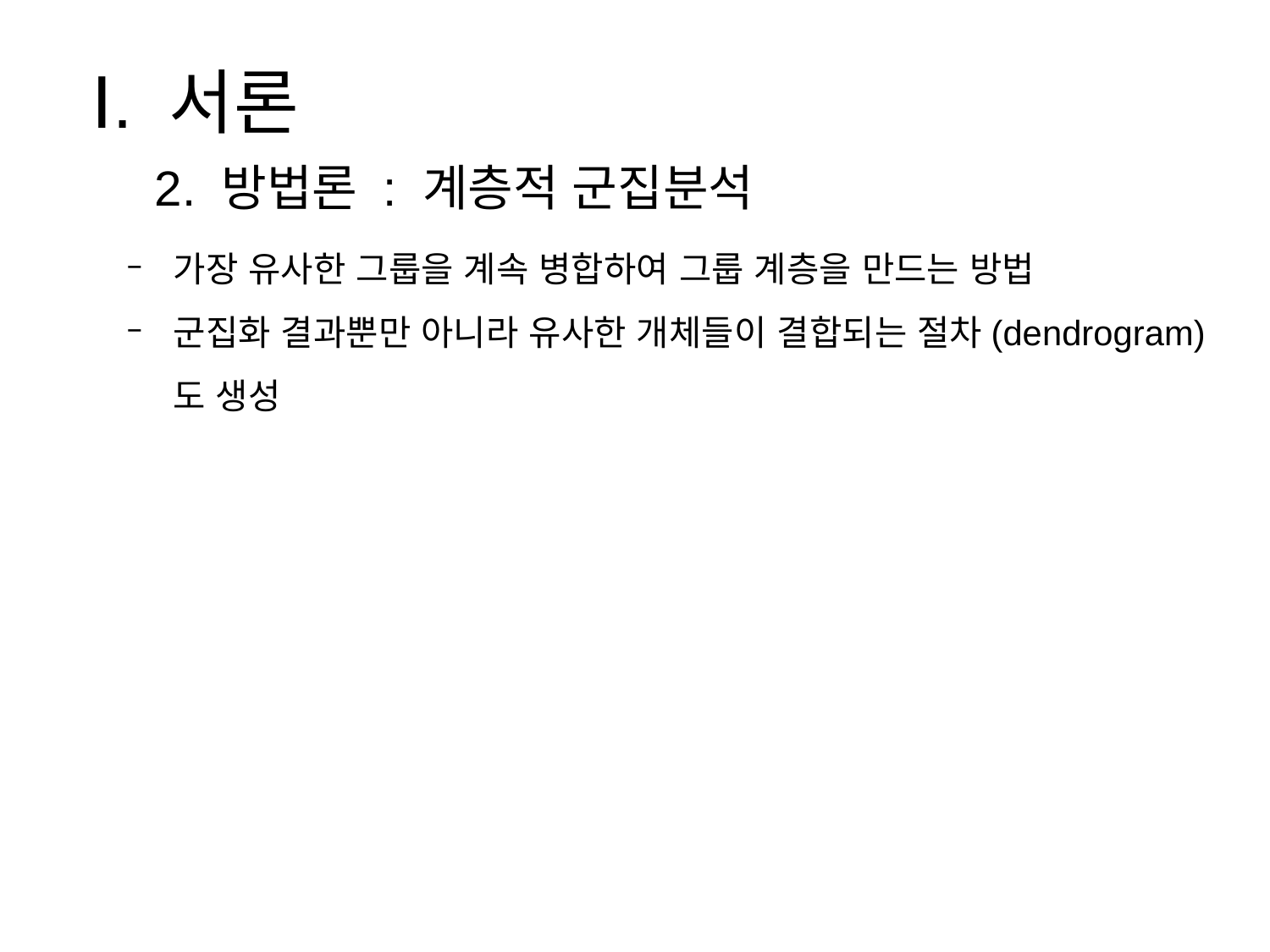

Ⅰ. 서론
2. 방법론 : 계층적 군집분석
가장 유사한 그룹을 계속 병합하여 그룹 계층을 만드는 방법
군집화 결과뿐만 아니라 유사한 개체들이 결합되는 절차(dendrogram)도 생성